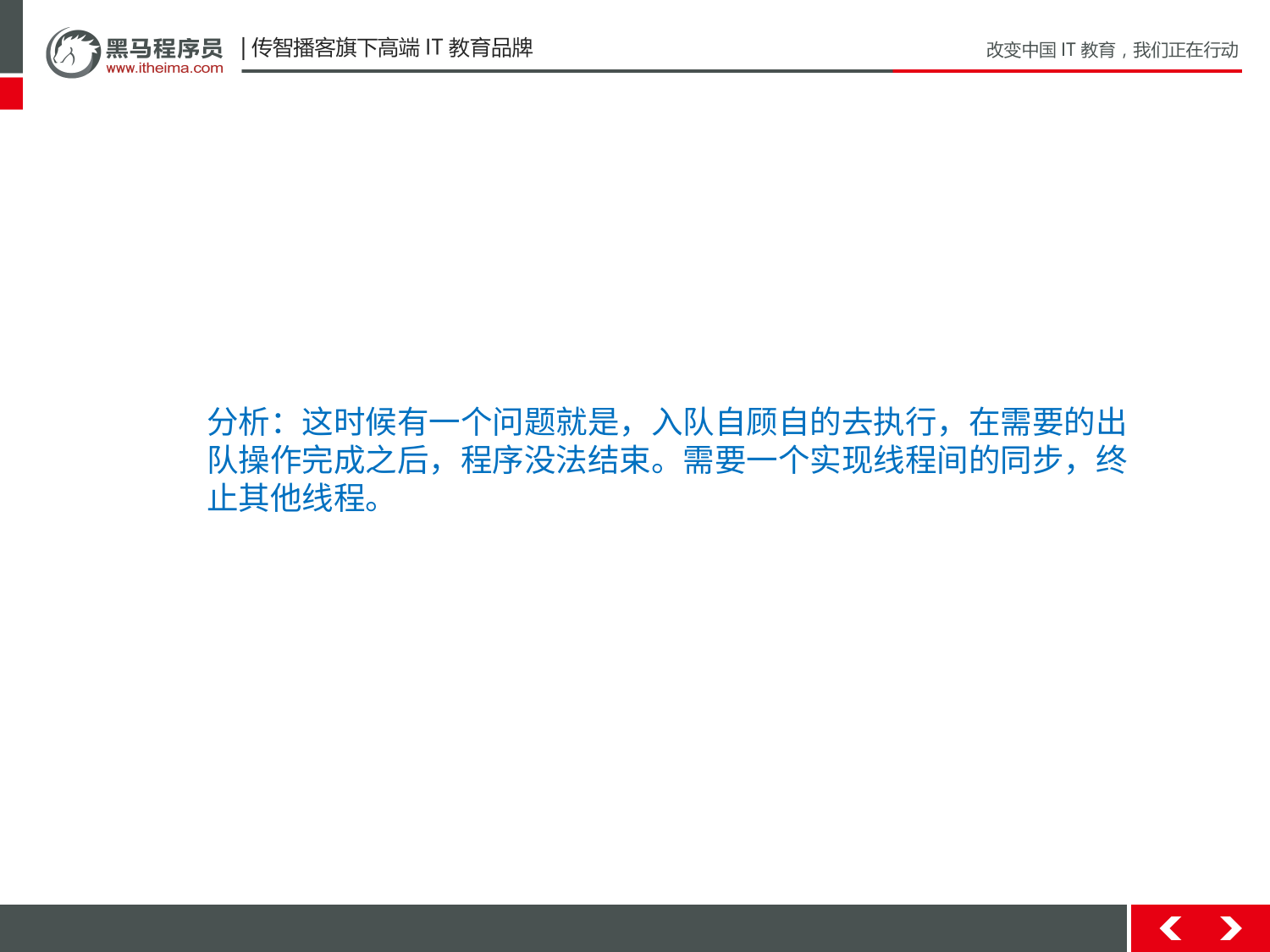

分析：这时候有一个问题就是，入队自顾自的去执行，在需要的出
队操作完成之后，程序没法结束。需要一个实现线程间的同步，终
止其他线程。